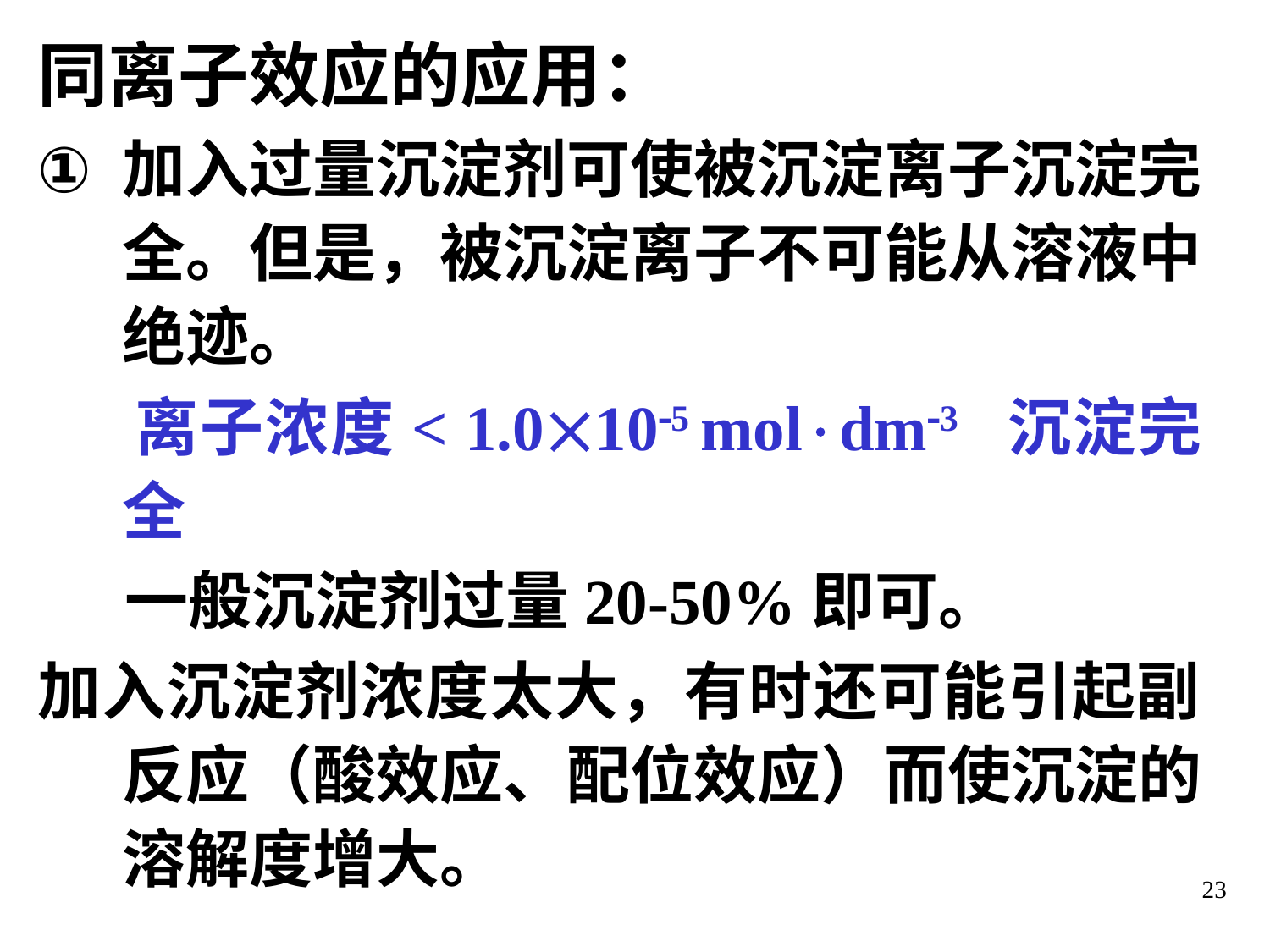

同离子效应的应用：
加入过量沉淀剂可使被沉淀离子沉淀完全。但是，被沉淀离子不可能从溶液中绝迹。
     离子浓度< 1.0×10−5 mol⋅dm−3   沉淀完全
     一般沉淀剂过量20-50%即可。
加入沉淀剂浓度太大，有时还可能引起副反应（酸效应、配位效应）而使沉淀的溶解度增大。
23